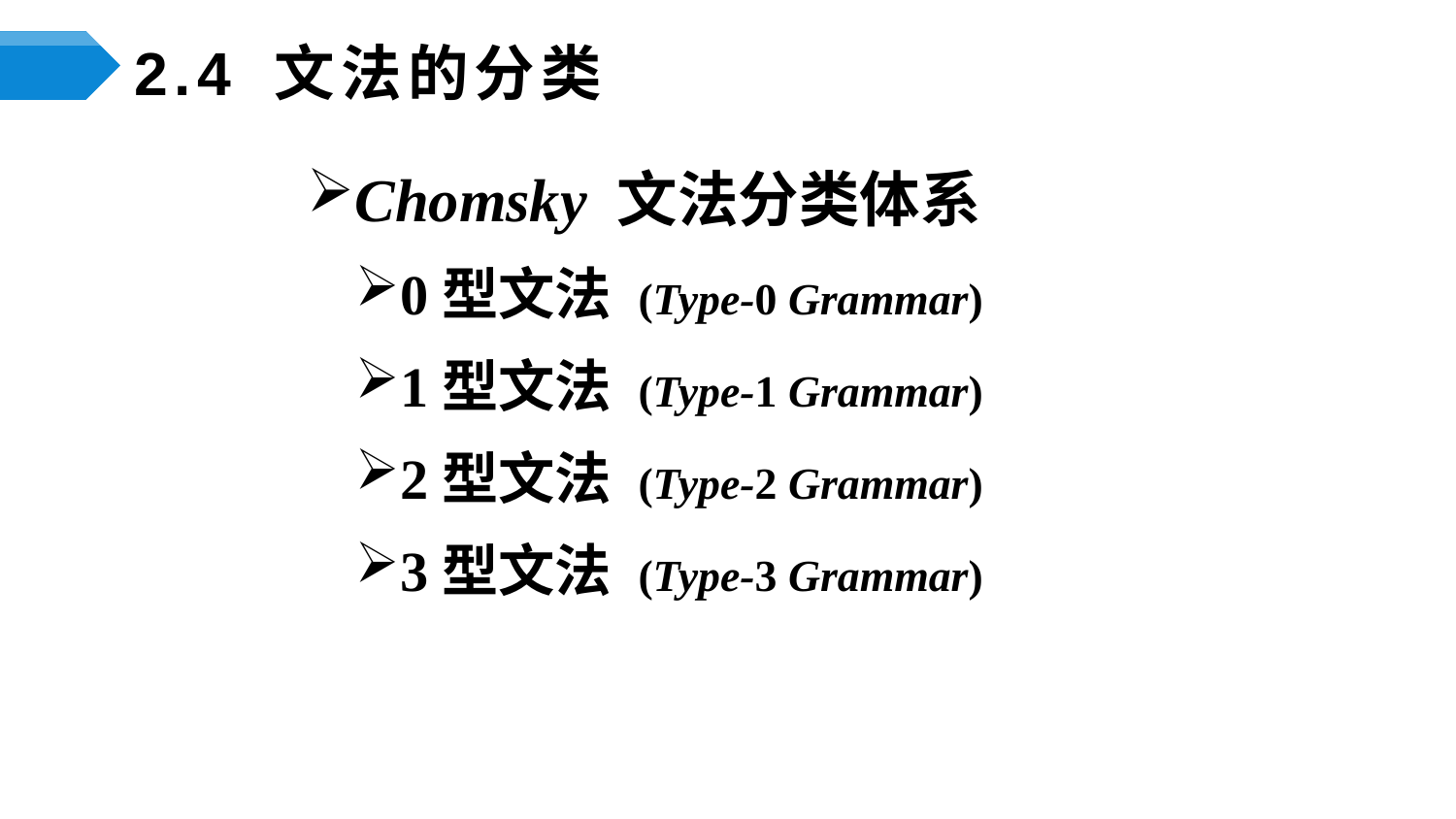

# 2.4 文法的分类
Chomsky 文法分类体系
0型文法 (Type-0 Grammar)
1型文法 (Type-1 Grammar)
2型文法 (Type-2 Grammar)
3型文法 (Type-3 Grammar)